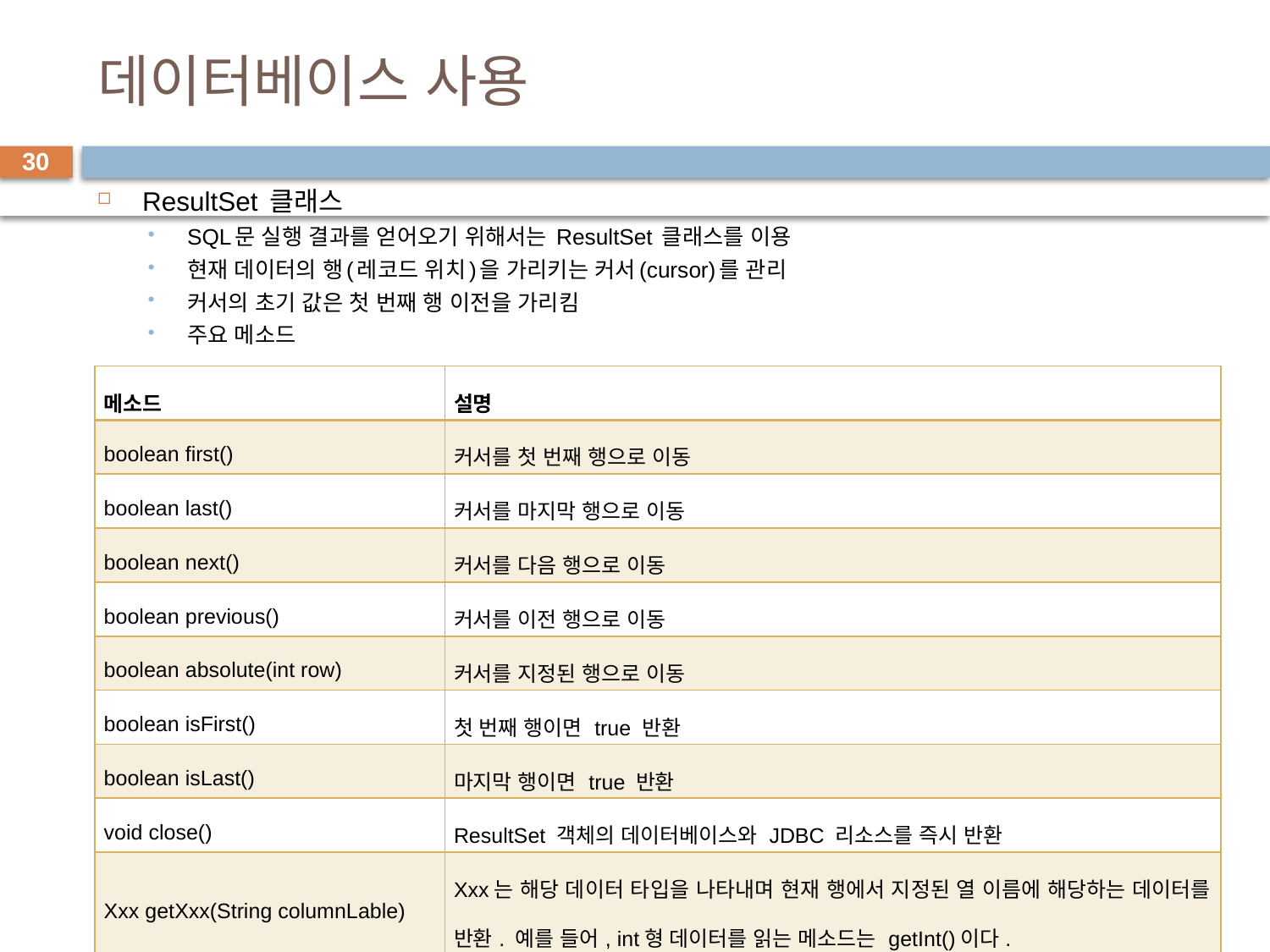

# 데이터베이스 사용
30
ResultSet 클래스
SQL문 실행 결과를 얻어오기 위해서는 ResultSet 클래스를 이용
현재 데이터의 행(레코드 위치)을 가리키는 커서(cursor)를 관리
커서의 초기 값은 첫 번째 행 이전을 가리킴
주요 메소드

| 메소드 | 설명 |
| --- | --- |
| boolean first() | 커서를 첫 번째 행으로 이동 |
| boolean last() | 커서를 마지막 행으로 이동 |
| boolean next() | 커서를 다음 행으로 이동 |
| boolean previous() | 커서를 이전 행으로 이동 |
| boolean absolute(int row) | 커서를 지정된 행으로 이동 |
| boolean isFirst() | 첫 번째 행이면 true 반환 |
| boolean isLast() | 마지막 행이면 true 반환 |
| void close() | ResultSet 객체의 데이터베이스와 JDBC 리소스를 즉시 반환 |
| Xxx getXxx(String columnLable) | Xxx는 해당 데이터 타입을 나타내며 현재 행에서 지정된 열 이름에 해당하는 데이터를 반환. 예를 들어, int형 데이터를 읽는 메소드는 getInt()이다. |
| Xxx getXxx(int columnIndex) | Xxx는 해당 데이터 타입을 나타내며 현재 행에서 지정된 열 인덱스에 해당하는 데이터를 반환. 예를 들어, int형 데이터를 읽는 메소드는 getInt()이다. |